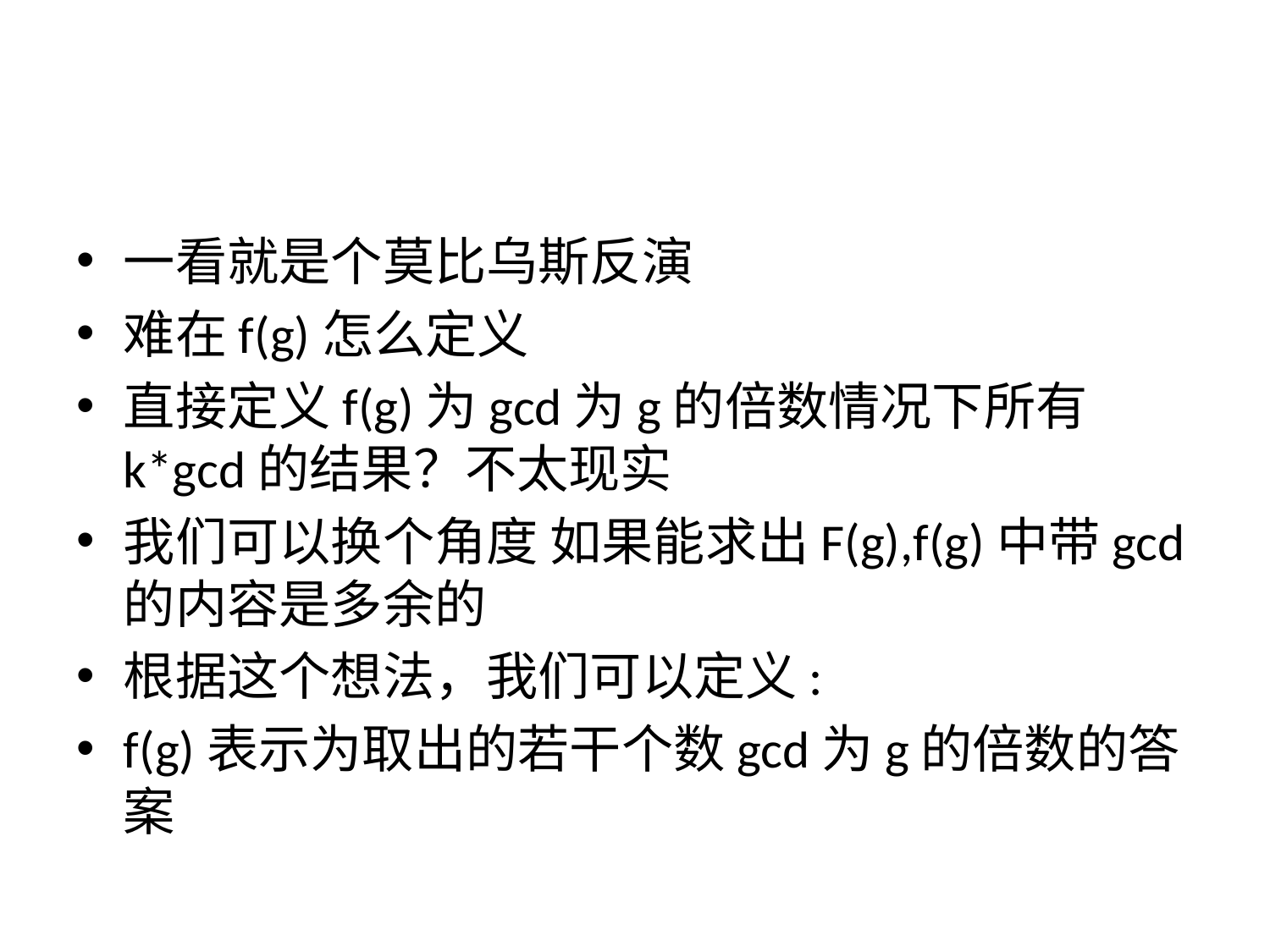

#
一看就是个莫比乌斯反演
难在f(g)怎么定义
直接定义f(g)为gcd为g的倍数情况下所有k*gcd的结果？不太现实
我们可以换个角度 如果能求出F(g),f(g)中带gcd的内容是多余的
根据这个想法，我们可以定义:
f(g)表示为取出的若干个数gcd为g的倍数的答案